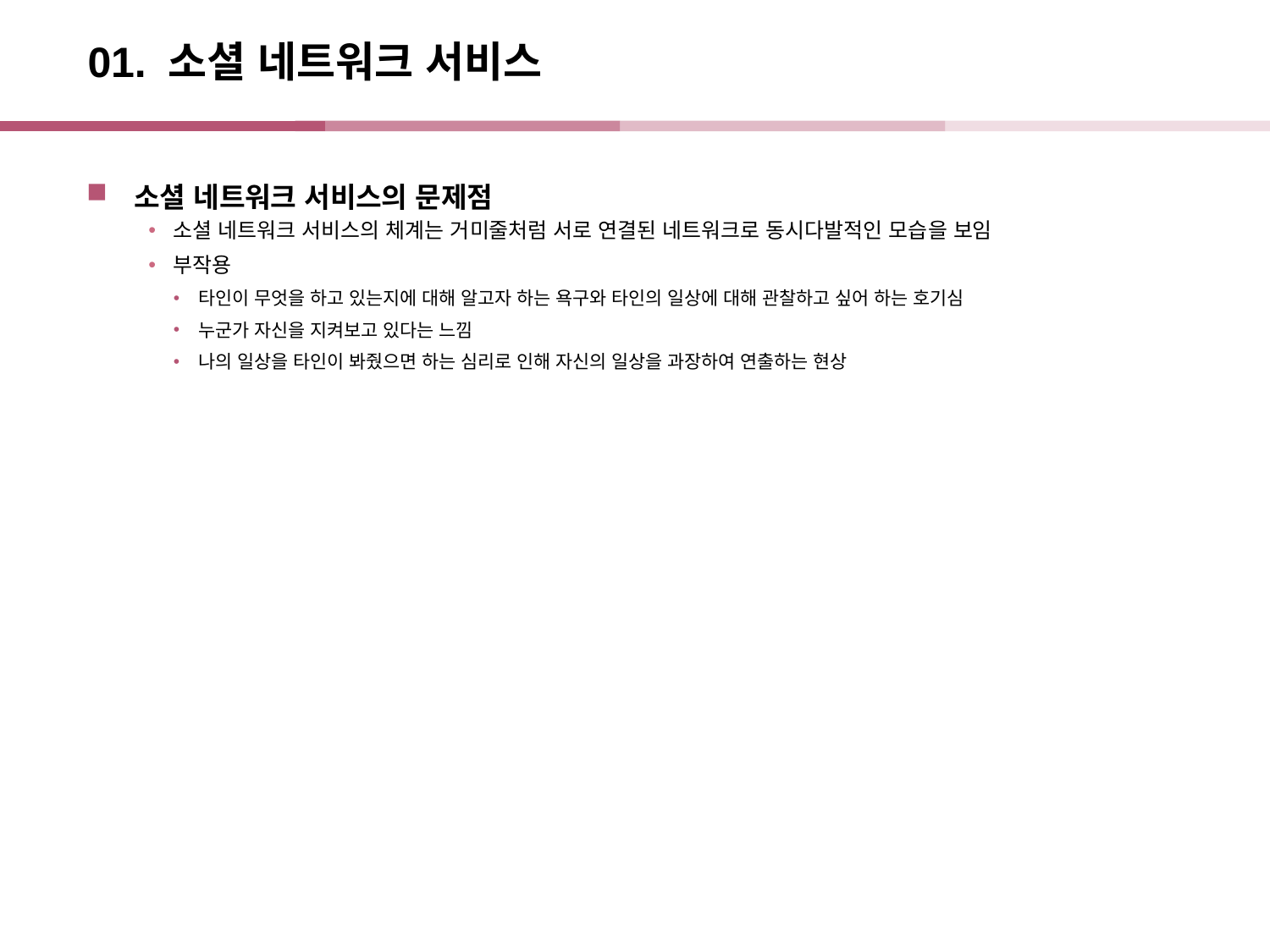

# 01. 소셜 네트워크 서비스
소셜 네트워크 서비스의 문제점
소셜 네트워크 서비스의 체계는 거미줄처럼 서로 연결된 네트워크로 동시다발적인 모습을 보임
부작용
타인이 무엇을 하고 있는지에 대해 알고자 하는 욕구와 타인의 일상에 대해 관찰하고 싶어 하는 호기심
누군가 자신을 지켜보고 있다는 느낌
나의 일상을 타인이 봐줬으면 하는 심리로 인해 자신의 일상을 과장하여 연출하는 현상